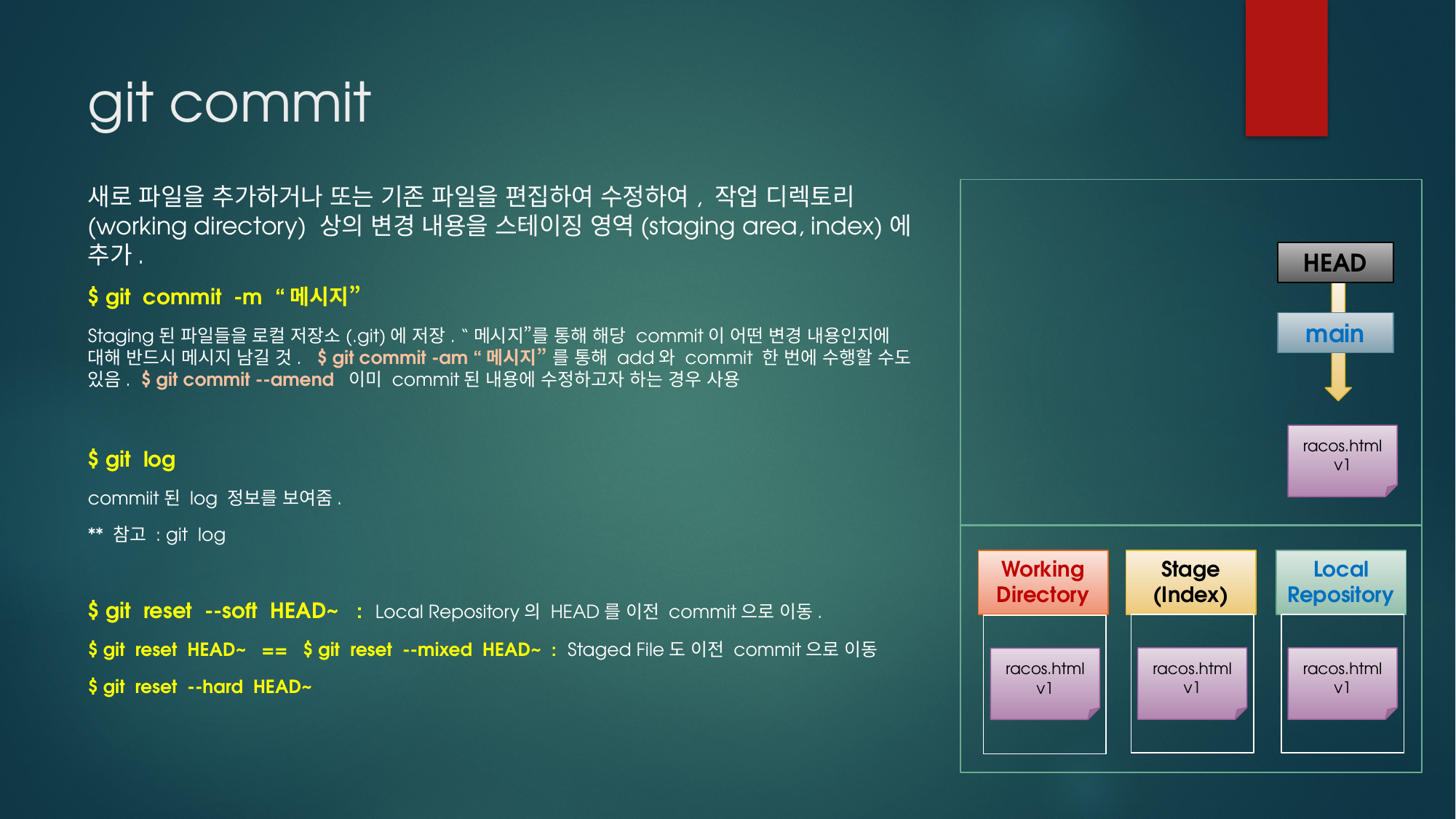

# git commit
새로 파일을 추가하거나 또는 기존 파일을 편집하여 수정하여, 작업 디렉토리(working directory) 상의 변경 내용을 스테이징 영역(staging area, index)에 추가.
$ git  commit  -m  “메시지”
Staging된 파일들을 로컬 저장소(.git)에 저장. “메시지”를 통해 해당 commit이 어떤 변경 내용인지에 대해 반드시 메시지 남길 것.   $ git commit -am “메시지” 를 통해 add와 commit 한 번에 수행할 수도 있음.  $ git commit --amend  이미 commit된 내용에 수정하고자 하는 경우 사용

$ git  log
commiit된 log 정보를 보여줌.
** 참고 : git  log

$ git  reset  --soft  HEAD~   :  Local Repository의 HEAD를 이전 commit으로 이동.
$ git  reset  HEAD~   ==   $ git  reset  --mixed  HEAD~  :  Staged File도 이전 commit으로 이동
$ git  reset  --hard  HEAD~

HEAD

main
racos.html
v1

Working Directory
Stage
(Index)
Local Repository

racos.html
v1
racos.html
v1
racos.html
v1